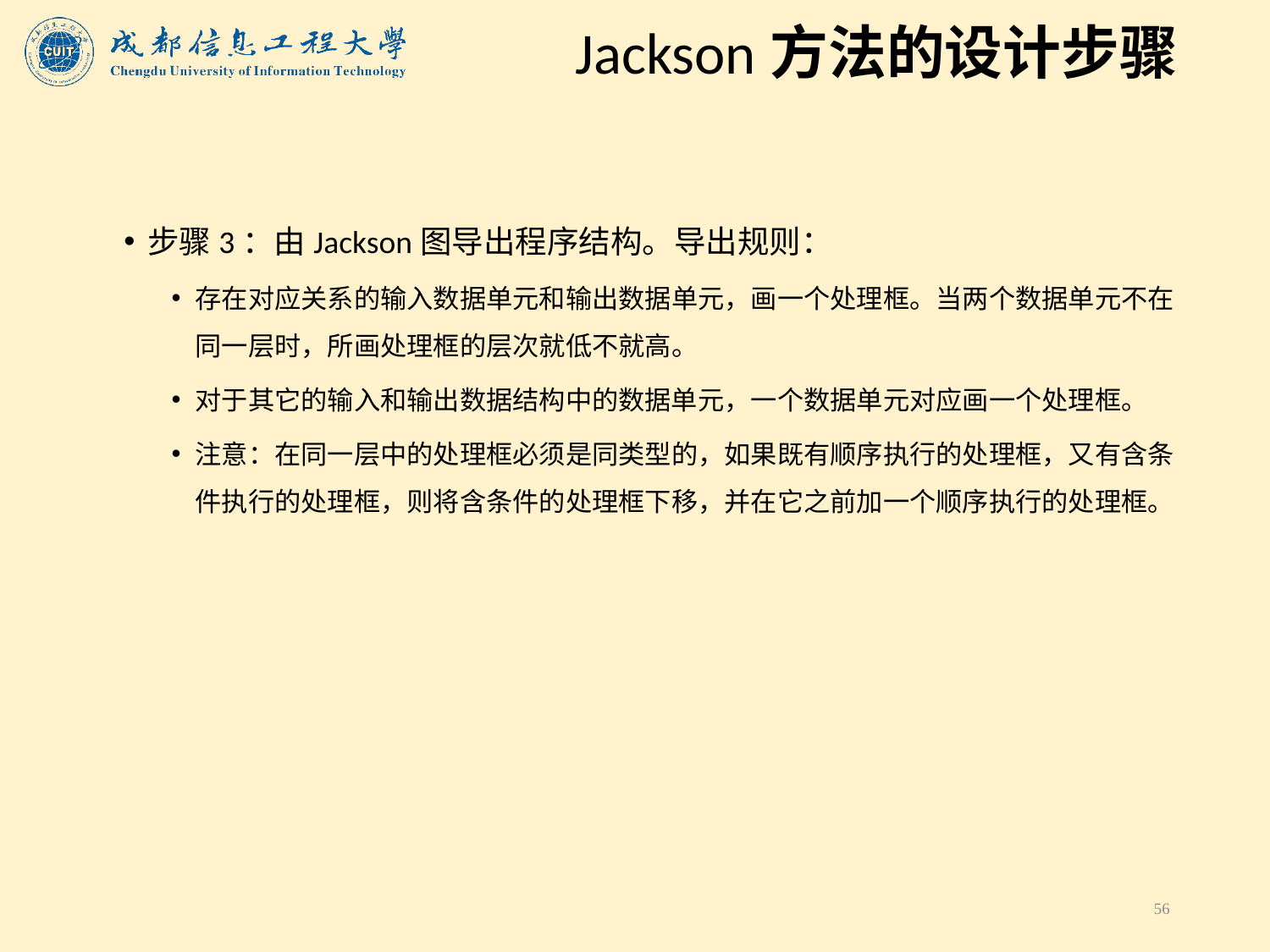

# Jackson方法的设计步骤
步骤3：由Jackson图导出程序结构。导出规则：
存在对应关系的输入数据单元和输出数据单元，画一个处理框。当两个数据单元不在同一层时，所画处理框的层次就低不就高。
对于其它的输入和输出数据结构中的数据单元，一个数据单元对应画一个处理框。
注意：在同一层中的处理框必须是同类型的，如果既有顺序执行的处理框，又有含条件执行的处理框，则将含条件的处理框下移，并在它之前加一个顺序执行的处理框。

56